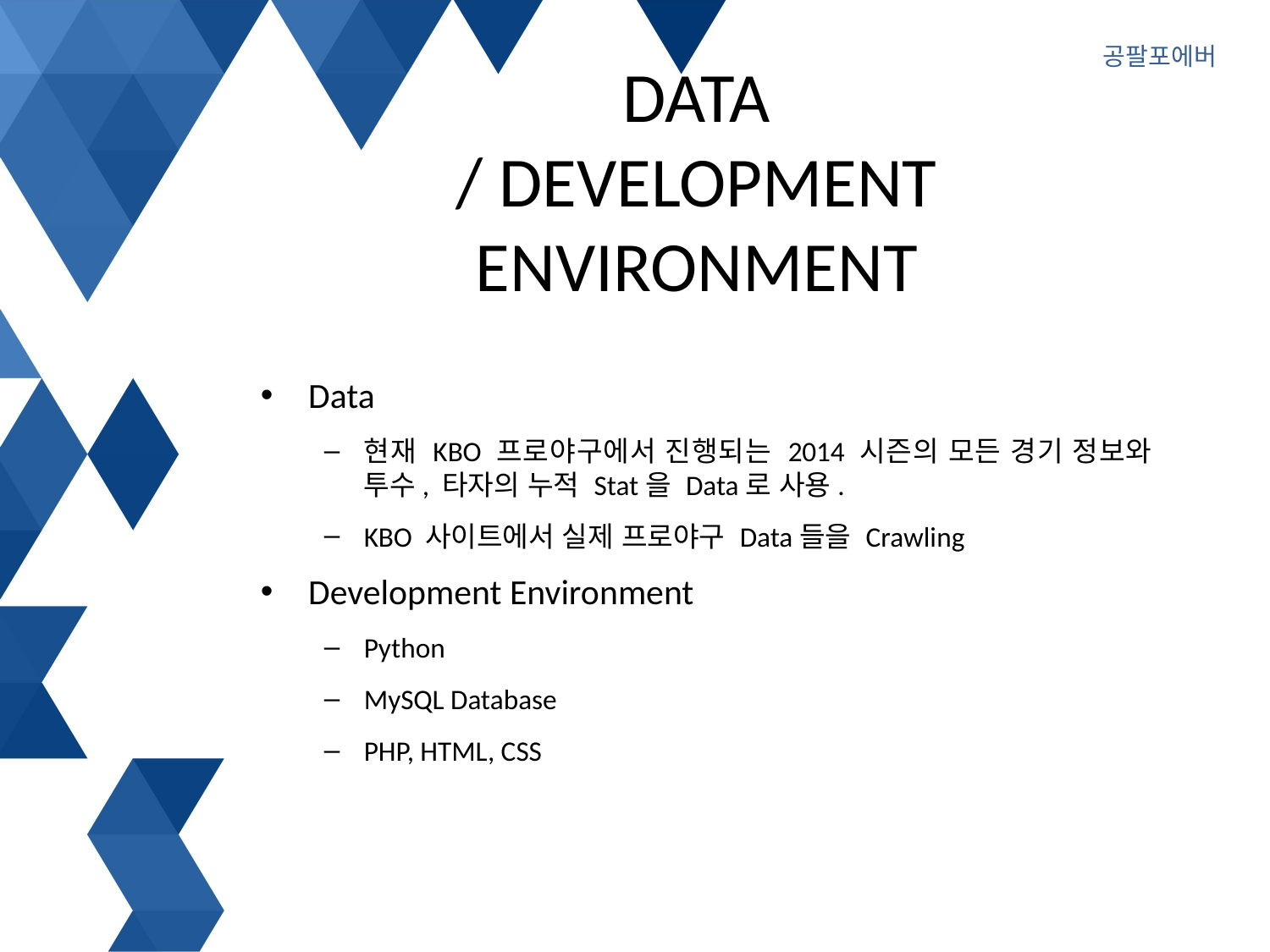

공팔포에버
# Data / Development Environment
Data
현재 KBO 프로야구에서 진행되는 2014 시즌의 모든 경기 정보와 투수, 타자의 누적 Stat을 Data로 사용.
KBO 사이트에서 실제 프로야구 Data들을 Crawling
Development Environment
Python
MySQL Database
PHP, HTML, CSS